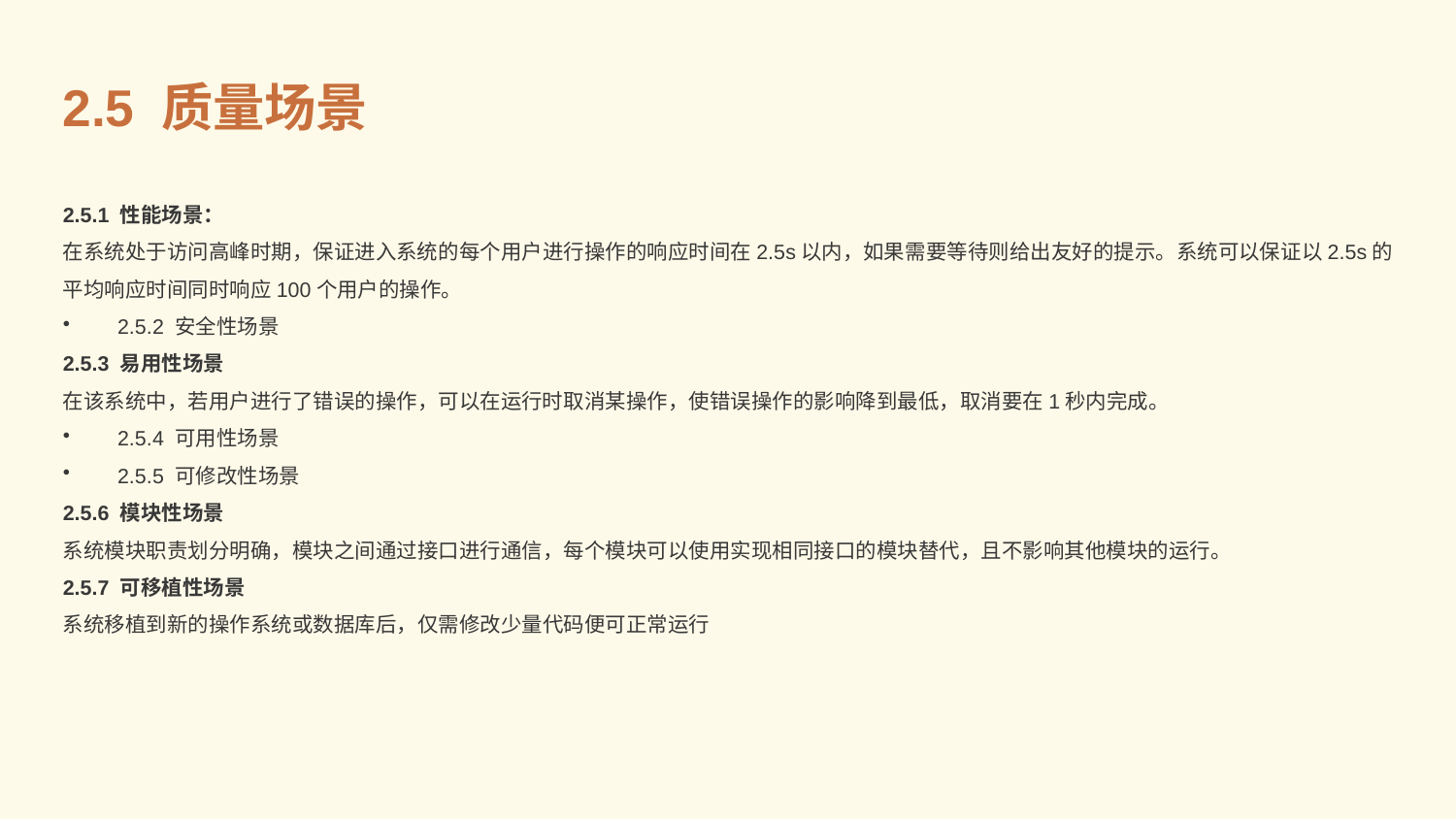

2.5 质量场景
2.5.1 性能场景：
在系统处于访问高峰时期，保证进入系统的每个用户进行操作的响应时间在2.5s以内，如果需要等待则给出友好的提示。系统可以保证以2.5s的平均响应时间同时响应100个用户的操作。
2.5.2 安全性场景
2.5.3 易用性场景
在该系统中，若用户进行了错误的操作，可以在运行时取消某操作，使错误操作的影响降到最低，取消要在1秒内完成。
2.5.4 可用性场景
2.5.5 可修改性场景
2.5.6 模块性场景
系统模块职责划分明确，模块之间通过接口进行通信，每个模块可以使用实现相同接口的模块替代，且不影响其他模块的运行。
2.5.7 可移植性场景
系统移植到新的操作系统或数据库后，仅需修改少量代码便可正常运行